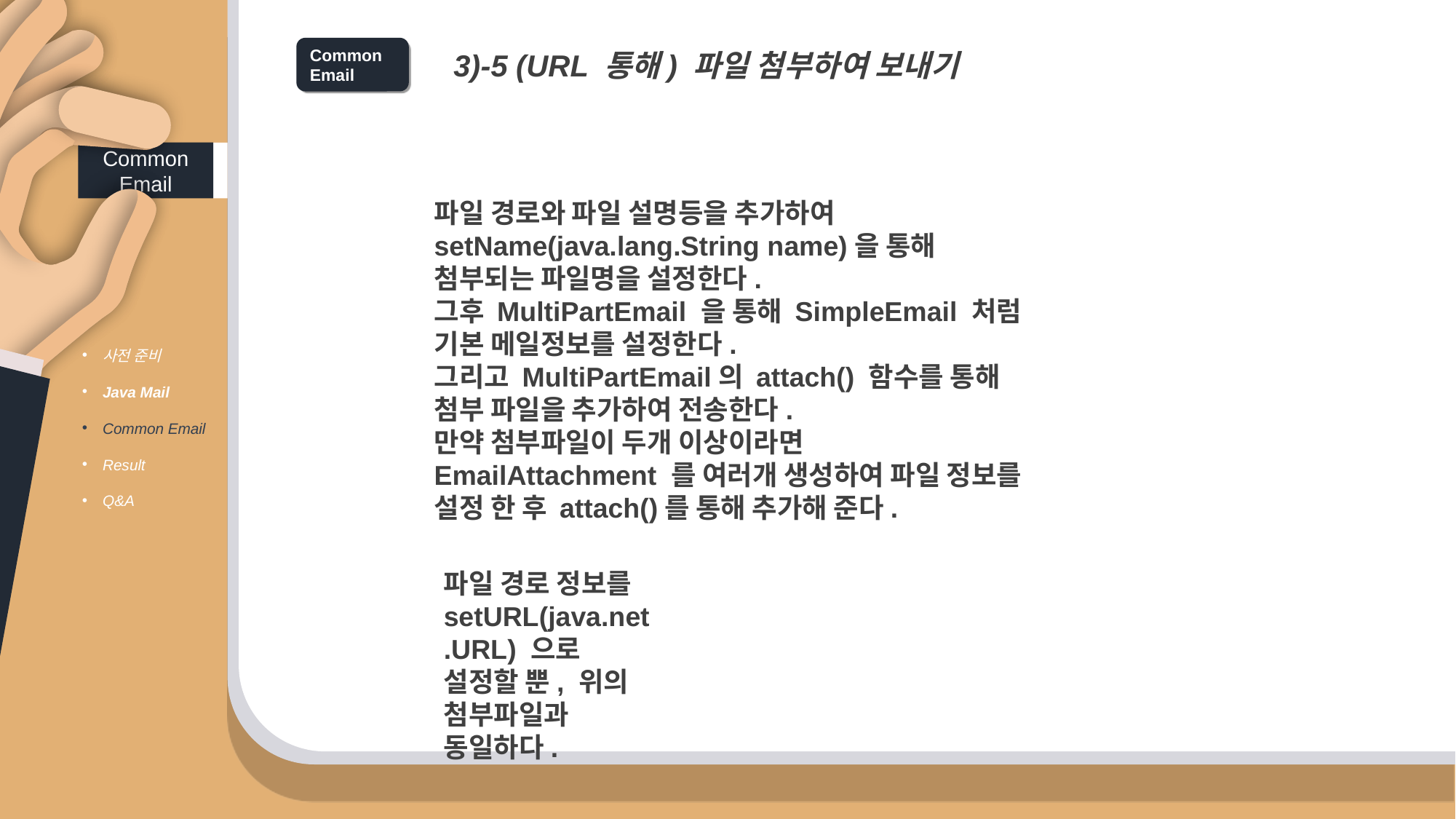

Common Email
   3)-5 (URL 통해) 파일 첨부하여 보내기
Common Email

파일 경로와 파일 설명등을 추가하여 setName(java.lang.String name)을 통해 첨부되는 파일명을 설정한다.
그후 MultiPartEmail 을 통해 SimpleEmail 처럼 기본 메일정보를 설정한다.
그리고 MultiPartEmail의 attach() 함수를 통해 첨부 파일을 추가하여 전송한다.
만약 첨부파일이 두개 이상이라면EmailAttachment 를 여러개 생성하여 파일 정보를 설정 한 후 attach()를 통해 추가해 준다.
사전 준비
Java Mail
Common Email
Result
Q&A
파일 경로 정보를 setURL(java.net.URL) 으로 설정할 뿐, 위의 첨부파일과 동일하다.